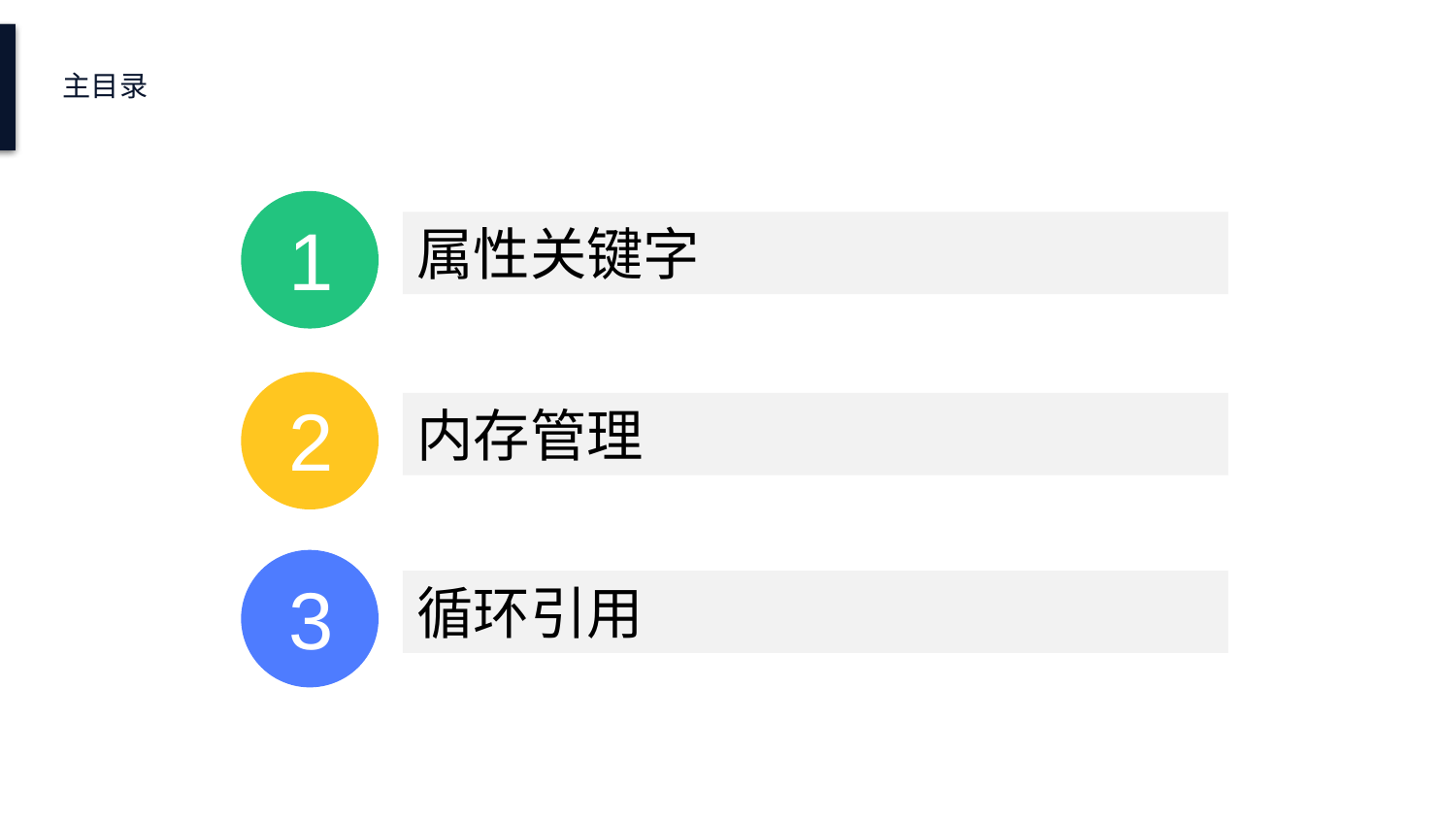

主目录

1
属性关键字

2
内存管理

3
循环引用